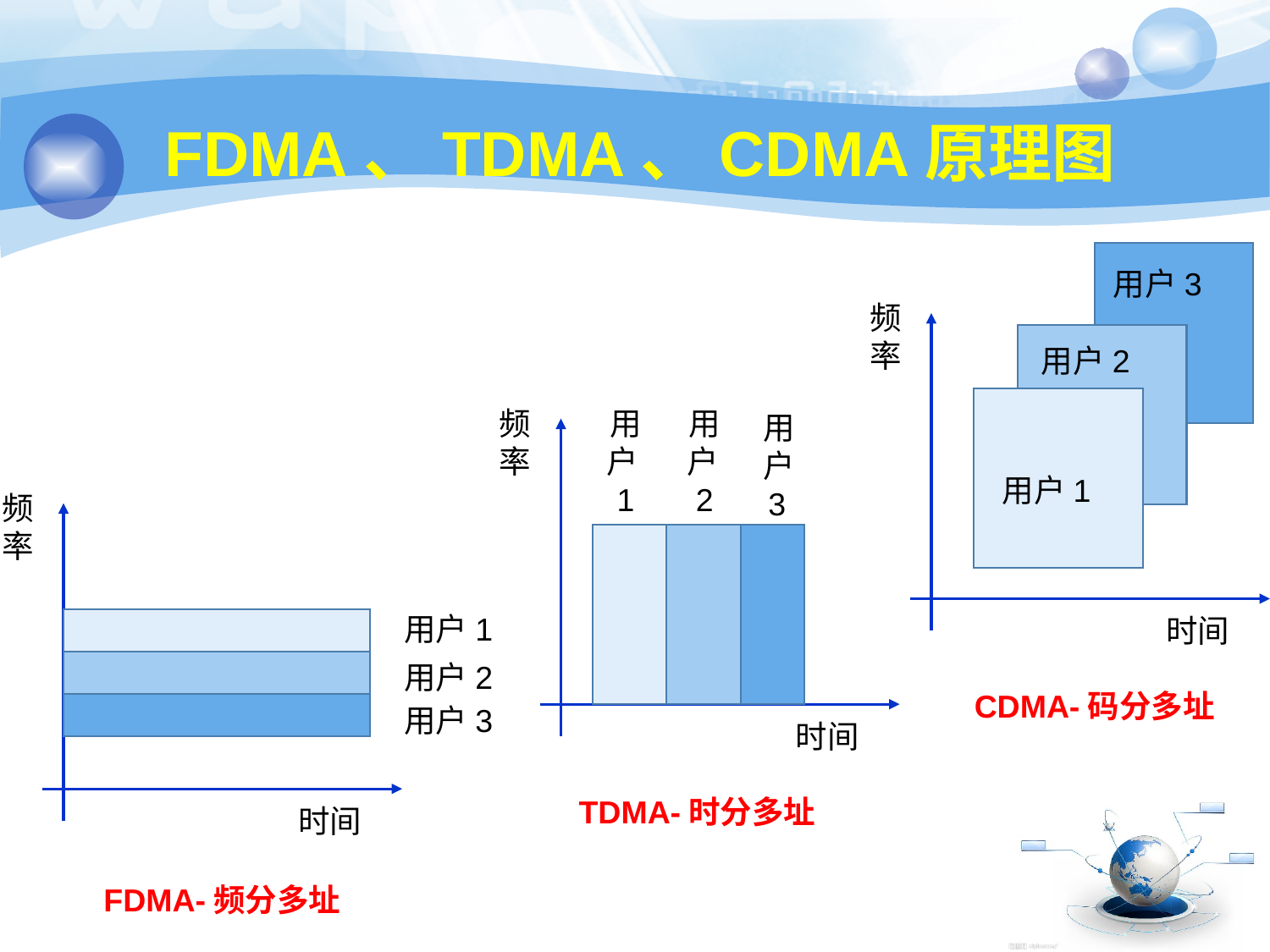

# FDMA、TDMA、CDMA原理图

用户3
频率

用户2

用户1
时间
CDMA-码分多址
频率
用户2
用户1
用户3

TDMA-时分多址
时间
频率
用户1

用户2

用户3
时间
FDMA-频分多址